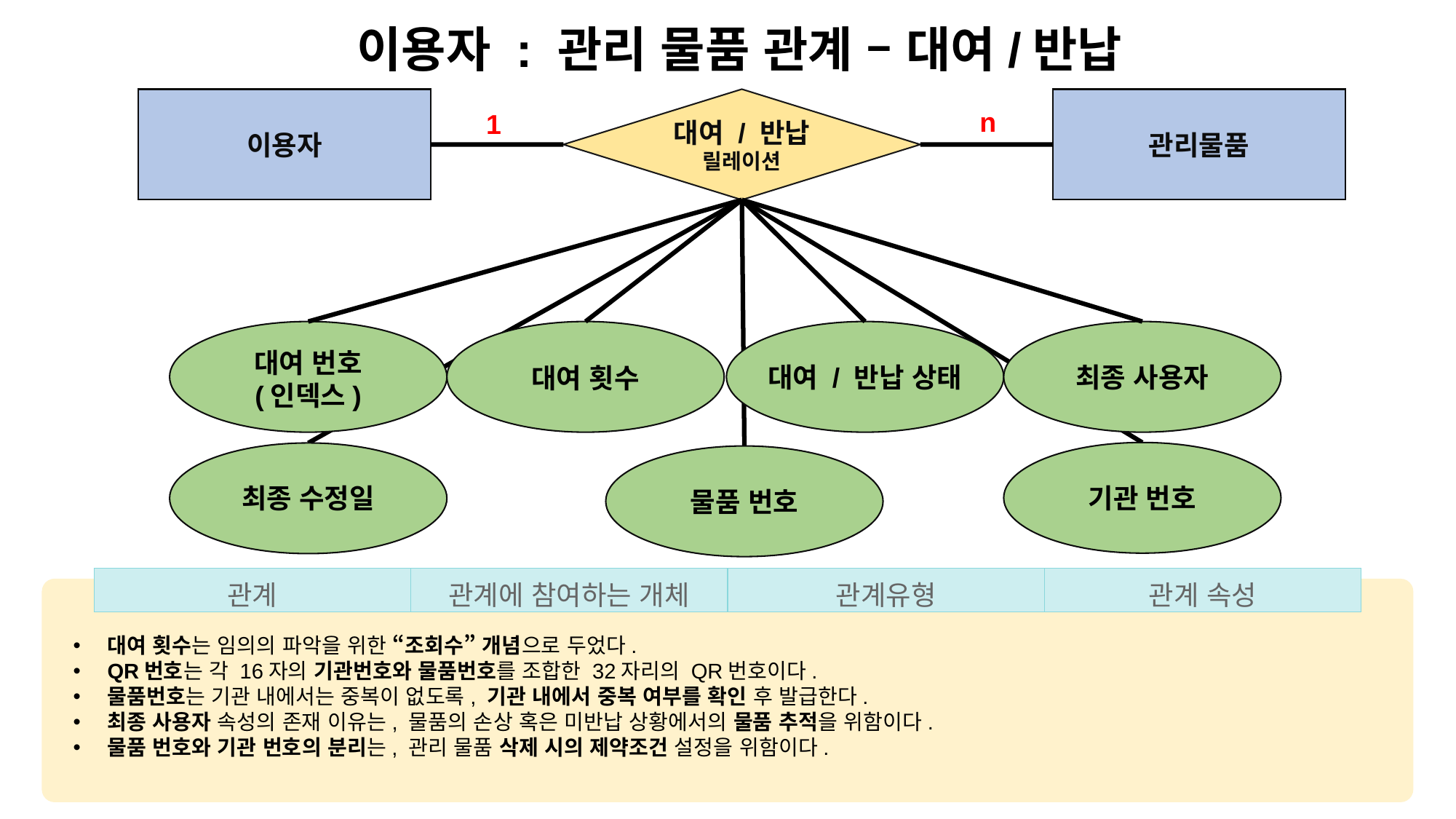

이용자 : 관리 물품 관계 – 대여/반납
이용자
대여 / 반납
릴레이션
관리물품
n
1

대여 번호
(인덱스)
대여 / 반납 상태
최종 사용자
대여 횟수

기관 번호
최종 수정일
물품 번호
| 관계 | 관계에 참여하는 개체 | 관계유형 | 관계 속성 |
| --- | --- | --- | --- |

대여 횟수는 임의의 파악을 위한 “조회수” 개념으로 두었다.
QR번호는 각 16자의 기관번호와 물품번호를 조합한 32자리의 QR번호이다.
물품번호는 기관 내에서는 중복이 없도록, 기관 내에서 중복 여부를 확인 후 발급한다.
최종 사용자 속성의 존재 이유는, 물품의 손상 혹은 미반납 상황에서의 물품 추적을 위함이다.
물품 번호와 기관 번호의 분리는, 관리 물품 삭제 시의 제약조건 설정을 위함이다.